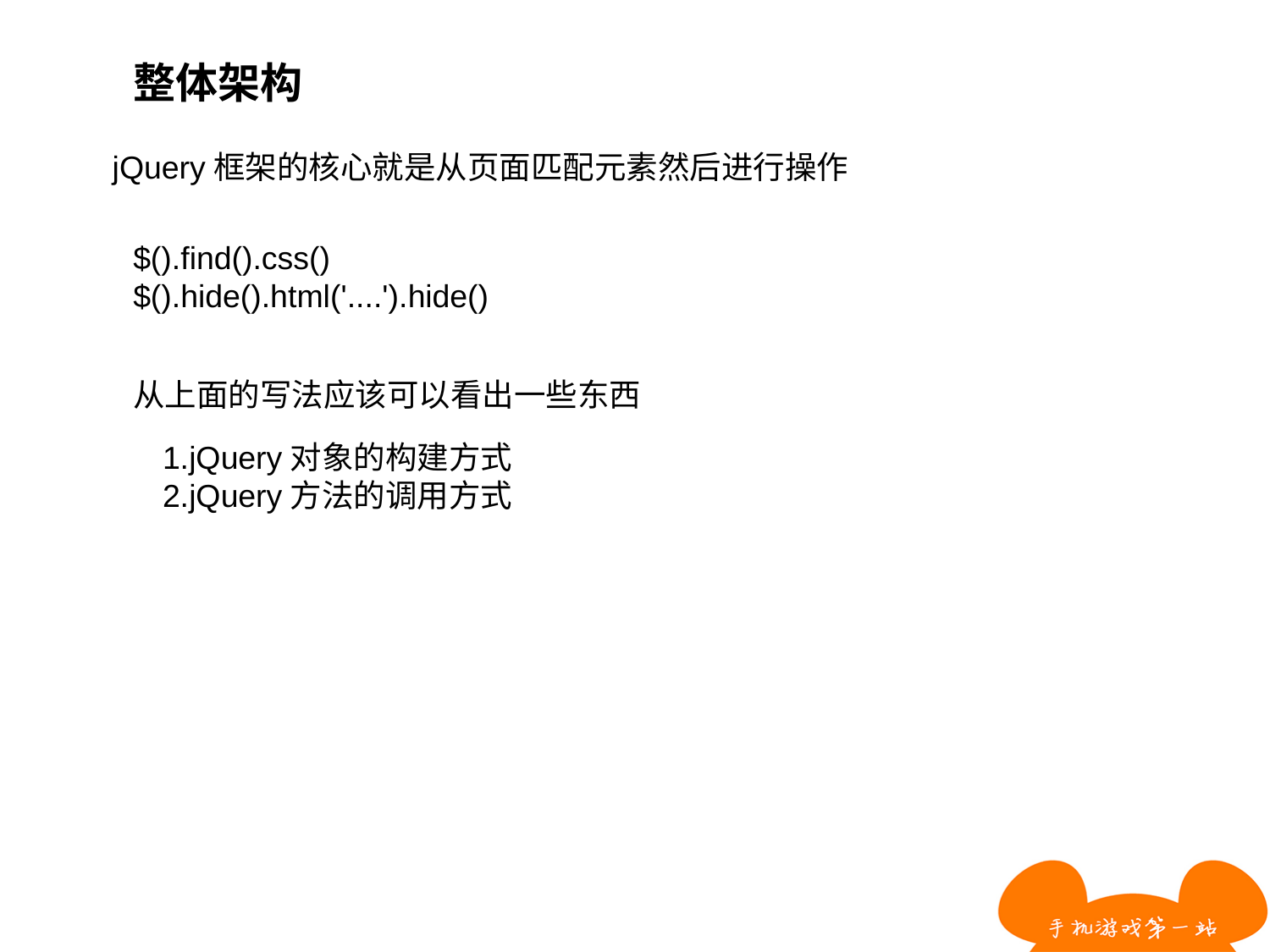

整体架构
  jQuery框架的核心就是从页面匹配元素然后进行操作
$().find().css()
$().hide().html('....').hide()
从上面的写法应该可以看出一些东西
1.jQuery对象的构建方式
2.jQuery方法的调用方式